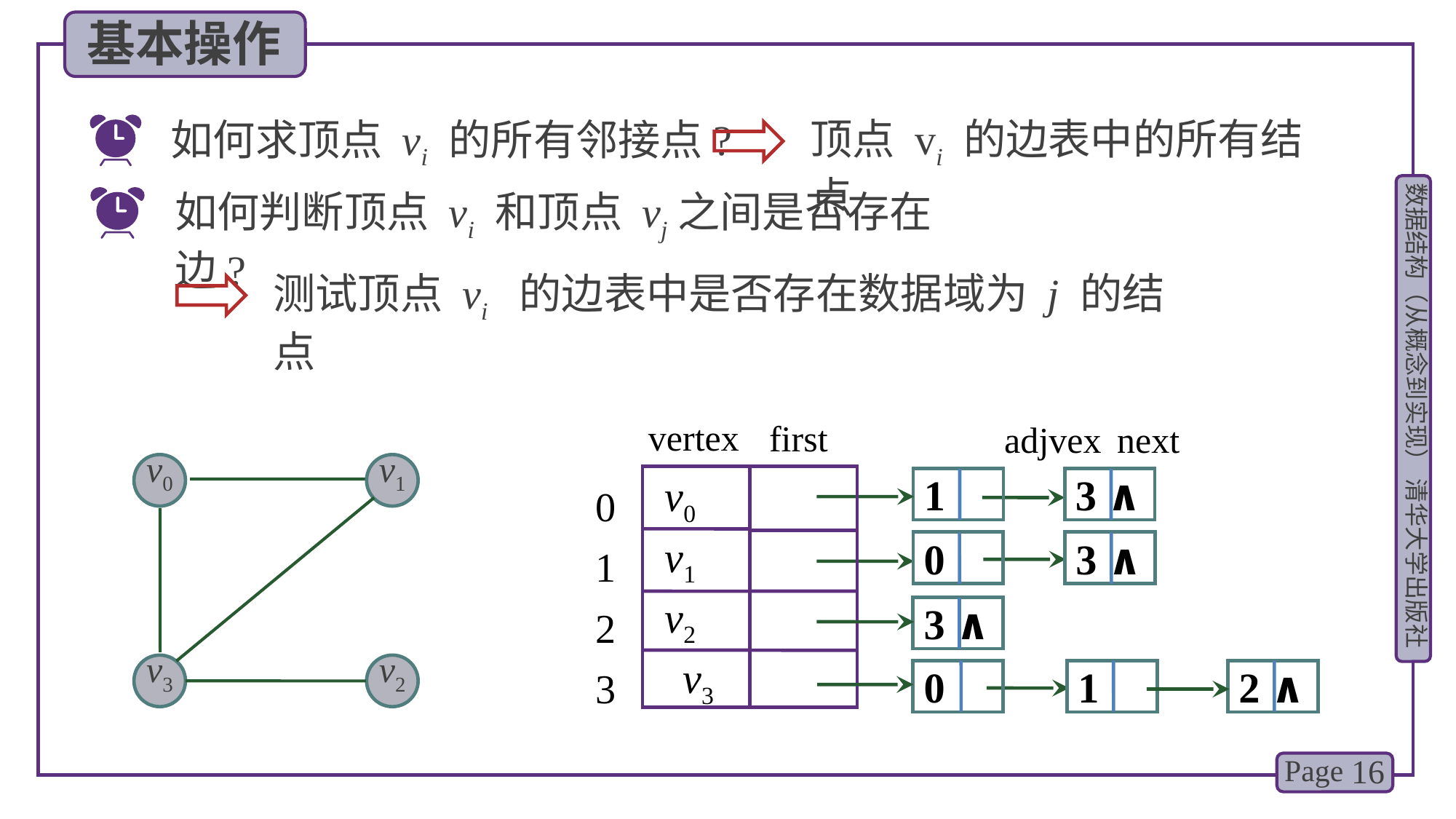

基本操作

顶点 vi 的边表中的所有结点

如何求顶点 vi 的所有邻接点?

如何判断顶点 vi 和顶点 vj之间是否存在边?

测试顶点 vi  的边表中是否存在数据域为 j 的结点

vertex
first
adjvex
next
v0
v1

v3
v2

 v0
 v1
 v2
 v3

0
1
2
3

1
3 ∧

0
3 ∧

3 ∧

0

1

2 ∧